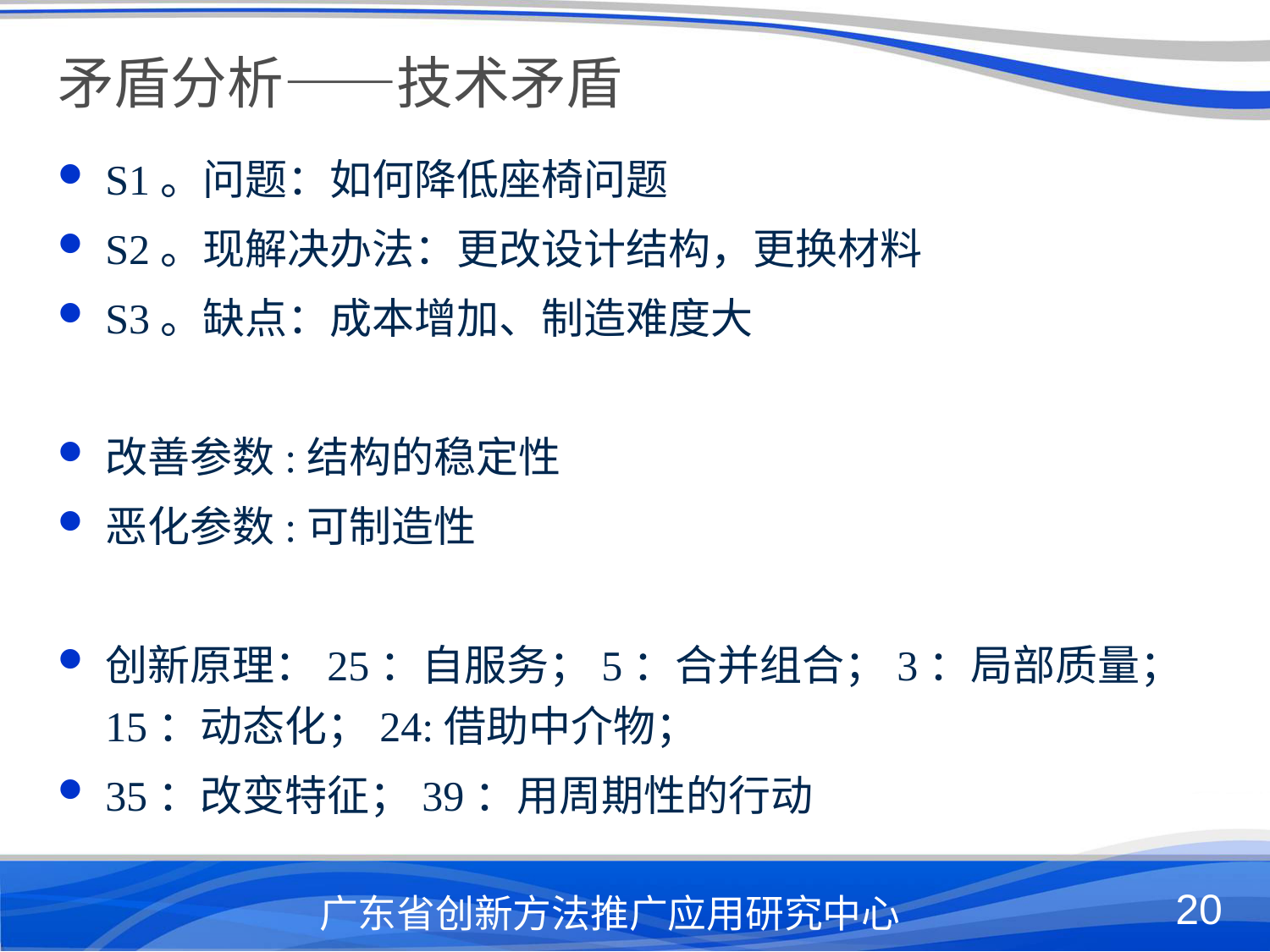

# 矛盾分析——技术矛盾
S1。问题：如何降低座椅问题
S2。现解决办法：更改设计结构，更换材料
S3。缺点：成本增加、制造难度大

改善参数:结构的稳定性
恶化参数:可制造性

创新原理：25：自服务；5：合并组合；3：局部质量；15：动态化；24:借助中介物；
35：改变特征；39：用周期性的行动

广东省创新方法推广应用研究中心
20